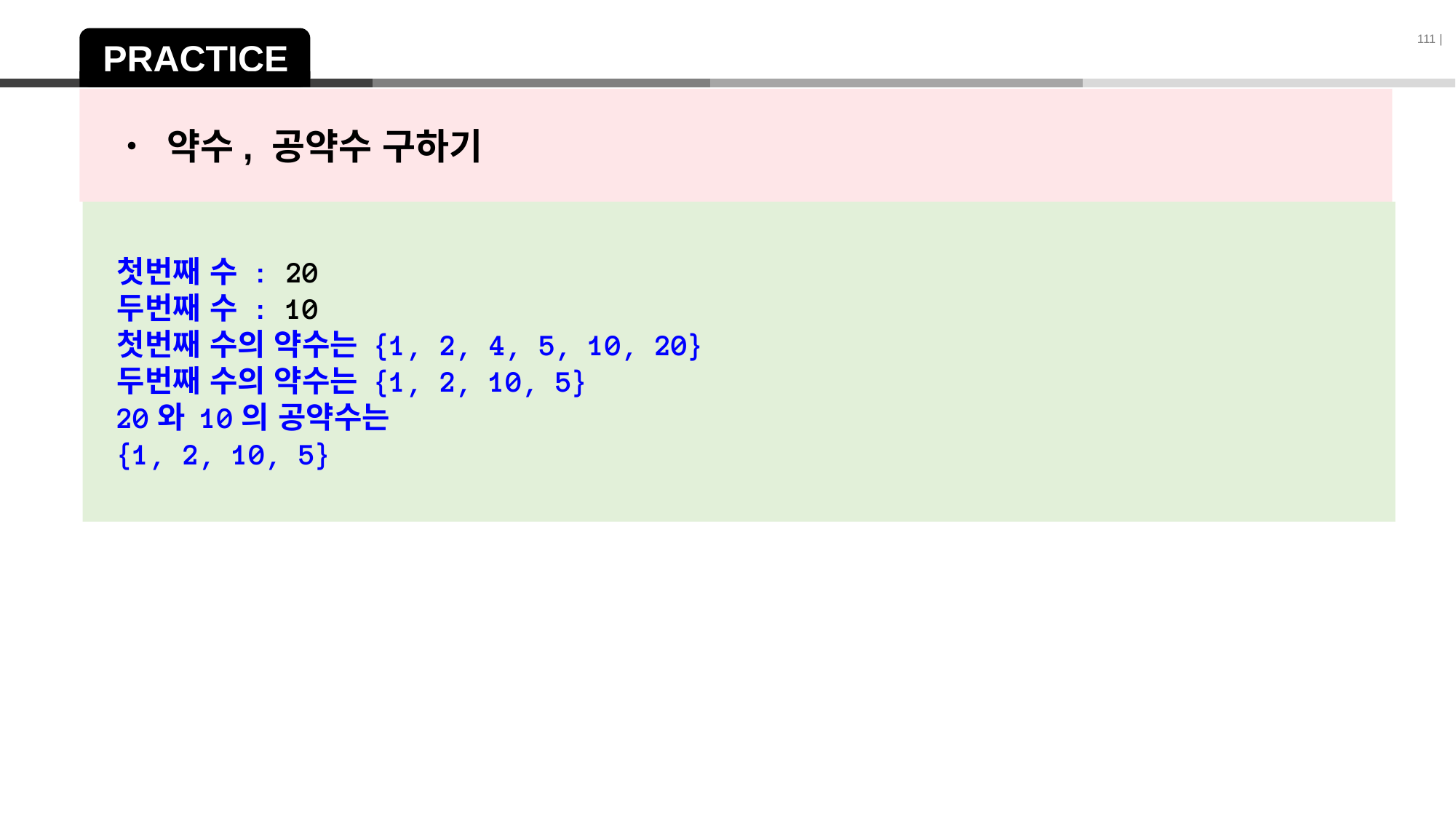

111 |

PRACTICE

• 약수, 공약수 구하기
첫번째 수 : 20
두번째 수 : 10
첫번째 수의 약수는 {1, 2, 4, 5, 10, 20}
두번째 수의 약수는 {1, 2, 10, 5}
20와 10의 공약수는
{1, 2, 10, 5}